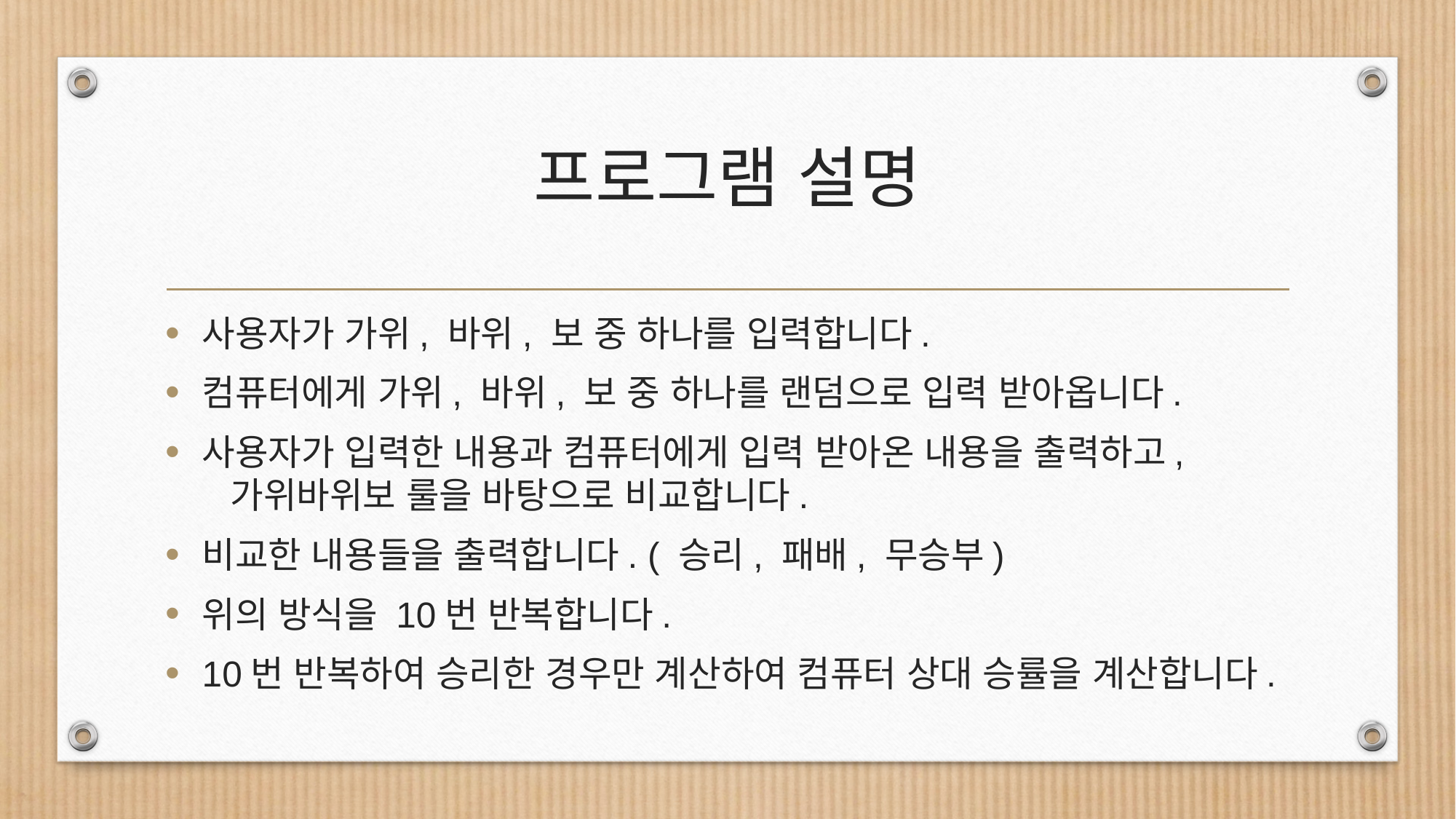

# 프로그램 설명
사용자가 가위, 바위, 보 중 하나를 입력합니다.
컴퓨터에게 가위, 바위, 보 중 하나를 랜덤으로 입력 받아옵니다.
사용자가 입력한 내용과 컴퓨터에게 입력 받아온 내용을 출력하고,             가위바위보 룰을 바탕으로 비교합니다.
비교한 내용들을 출력합니다. ( 승리, 패배, 무승부)
위의 방식을 10번 반복합니다.
10번 반복하여 승리한 경우만 계산하여 컴퓨터 상대 승률을 계산합니다.